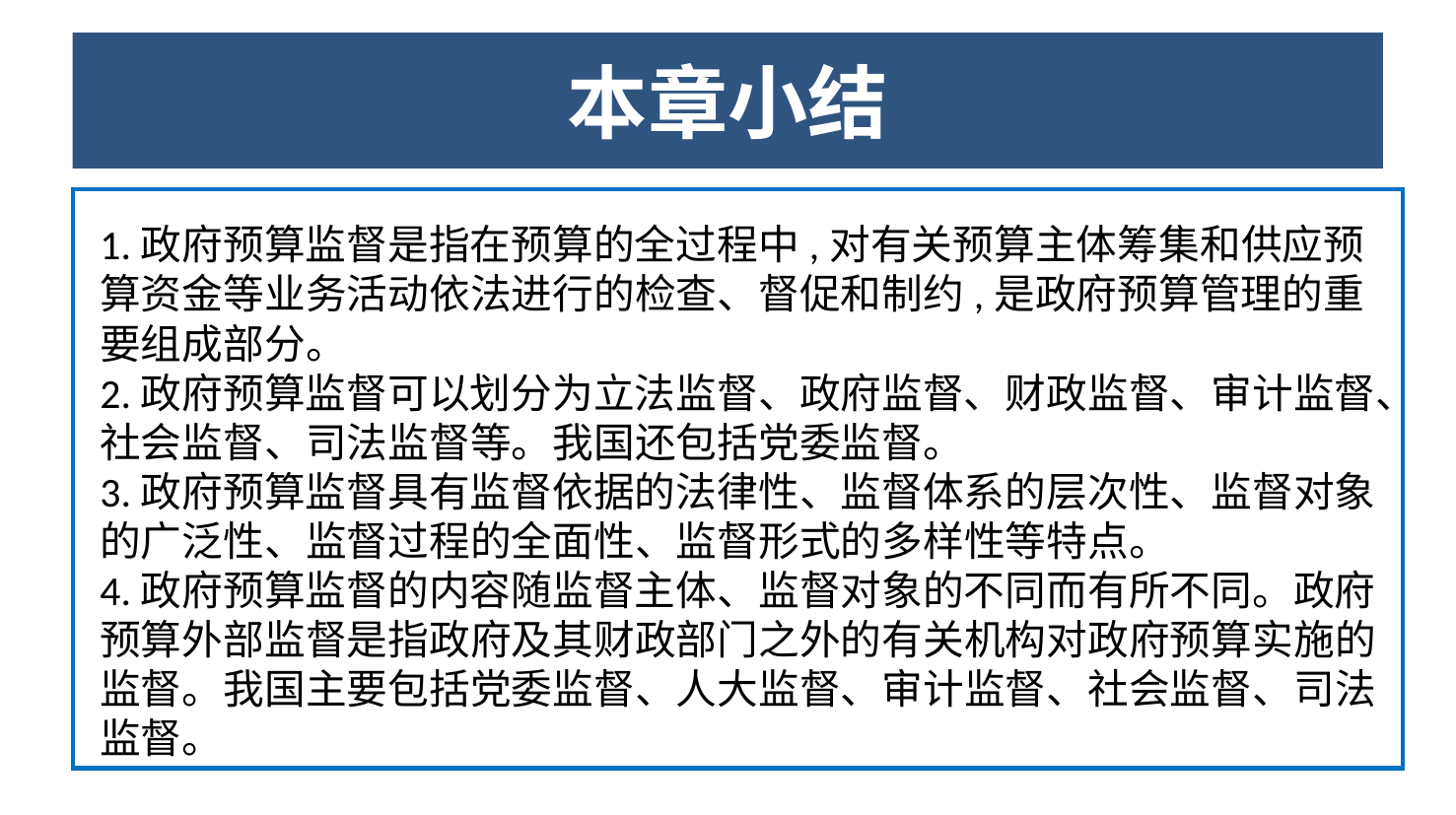

单击添加标题
# 本章小结

03
04
1.政府预算监督是指在预算的全过程中,对有关预算主体筹集和供应预算资金等业务活动依法进行的检查、督促和制约,是政府预算管理的重要组成部分。
2.政府预算监督可以划分为立法监督、政府监督、财政监督、审计监督、社会监督、司法监督等。我国还包括党委监督。
3.政府预算监督具有监督依据的法律性、监督体系的层次性、监督对象的广泛性、监督过程的全面性、监督形式的多样性等特点。
4.政府预算监督的内容随监督主体、监督对象的不同而有所不同。政府预算外部监督是指政府及其财政部门之外的有关机构对政府预算实施的监督。我国主要包括党委监督、人大监督、审计监督、社会监督、司法监督。